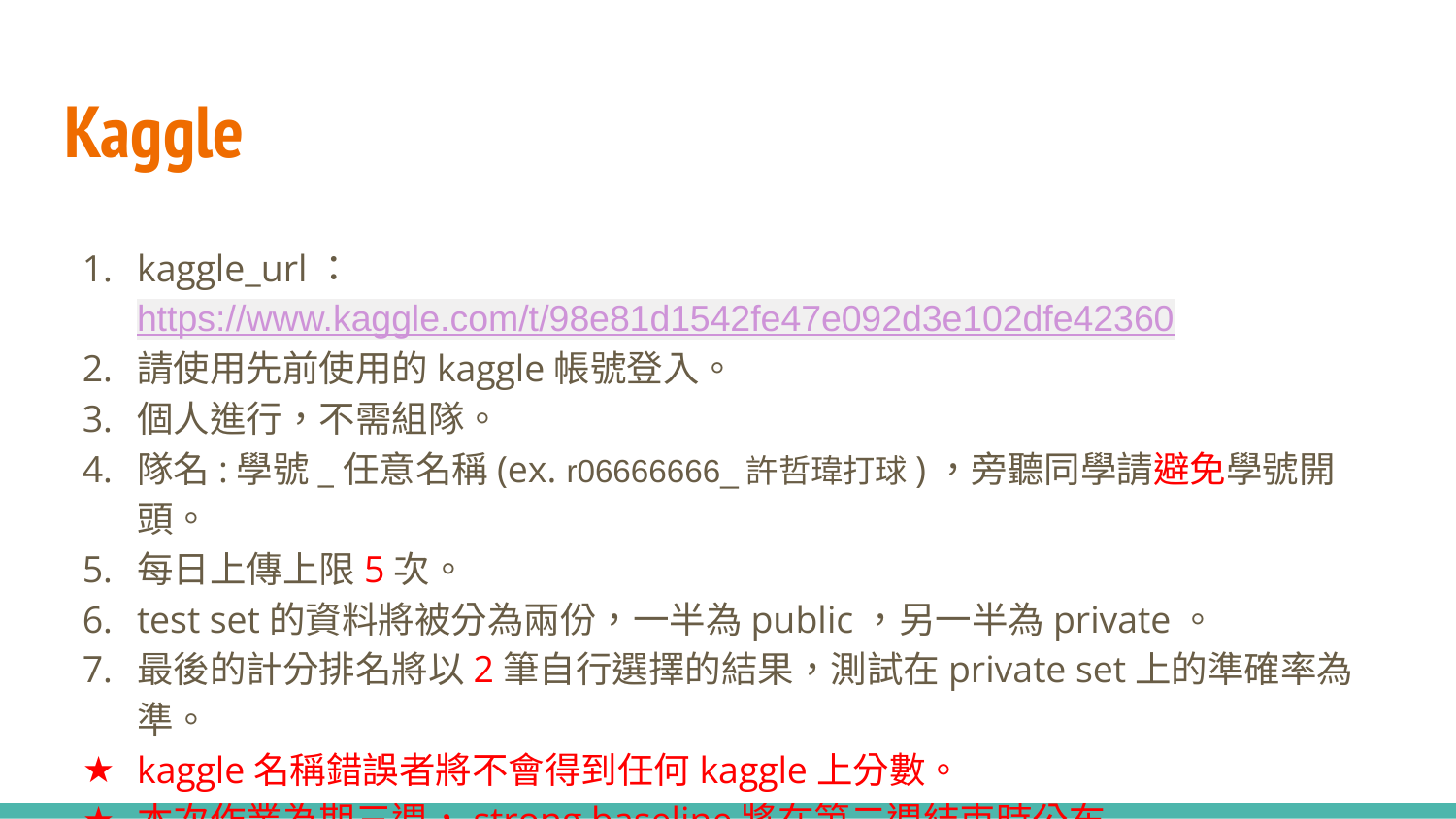

# Kaggle
kaggle_url：https://www.kaggle.com/t/98e81d1542fe47e092d3e102dfe42360
請使用先前使用的kaggle帳號登入。
個人進行，不需組隊。
隊名:學號_任意名稱(ex. r06666666_許哲瑋打球)，旁聽同學請避免學號開頭。
每日上傳上限5次。
test set的資料將被分為兩份，一半為public，另一半為private。
最後的計分排名將以2筆自行選擇的結果，測試在private set上的準確率為準。
kaggle名稱錯誤者將不會得到任何kaggle上分數。
本次作業為期三週，strong baseline將在第二週結束時公布